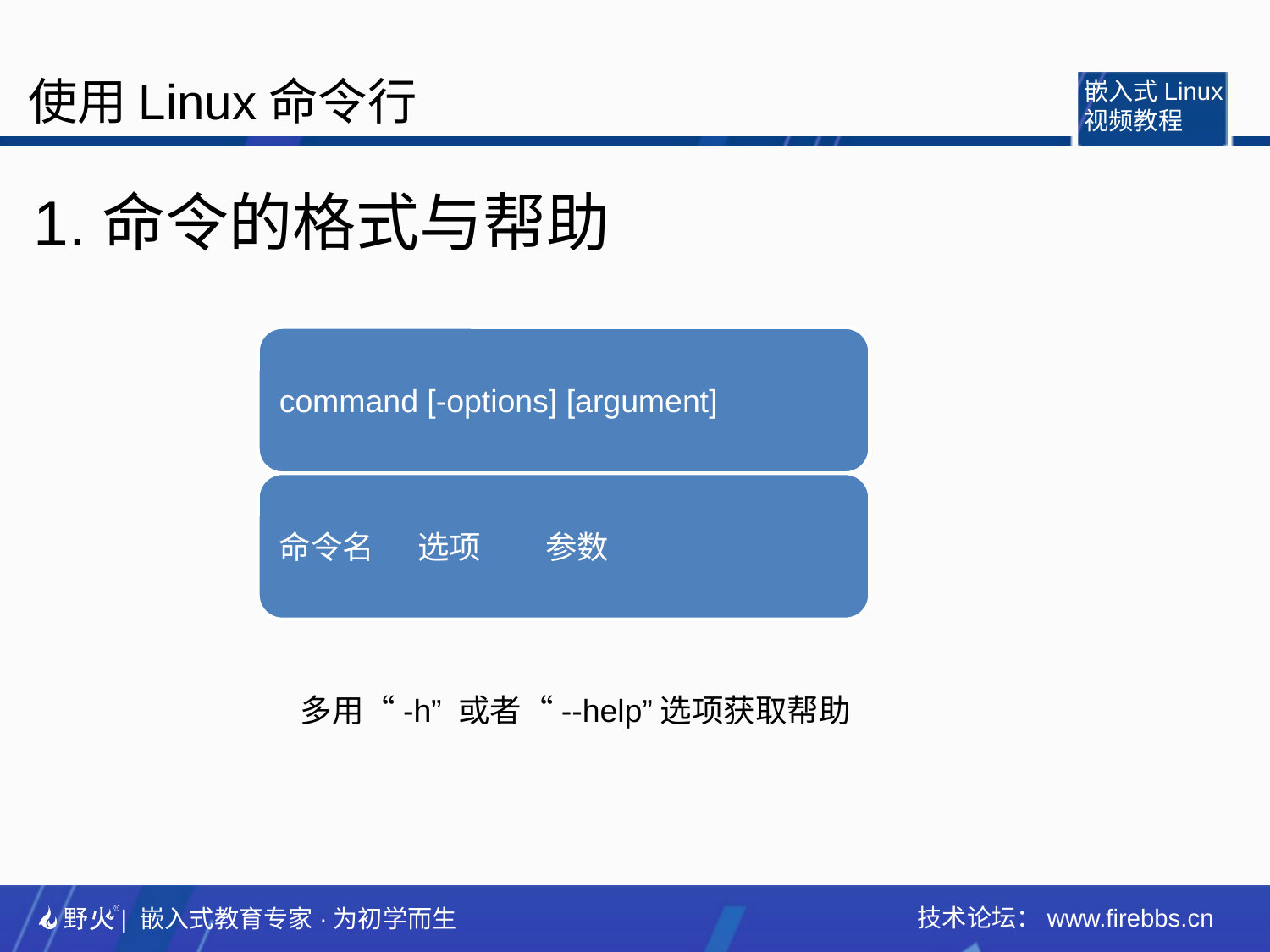

1.命令的格式与帮助
command [-options] [argument]
命令名      选项         参数
多用“-h” 或者“--help”选项获取帮助